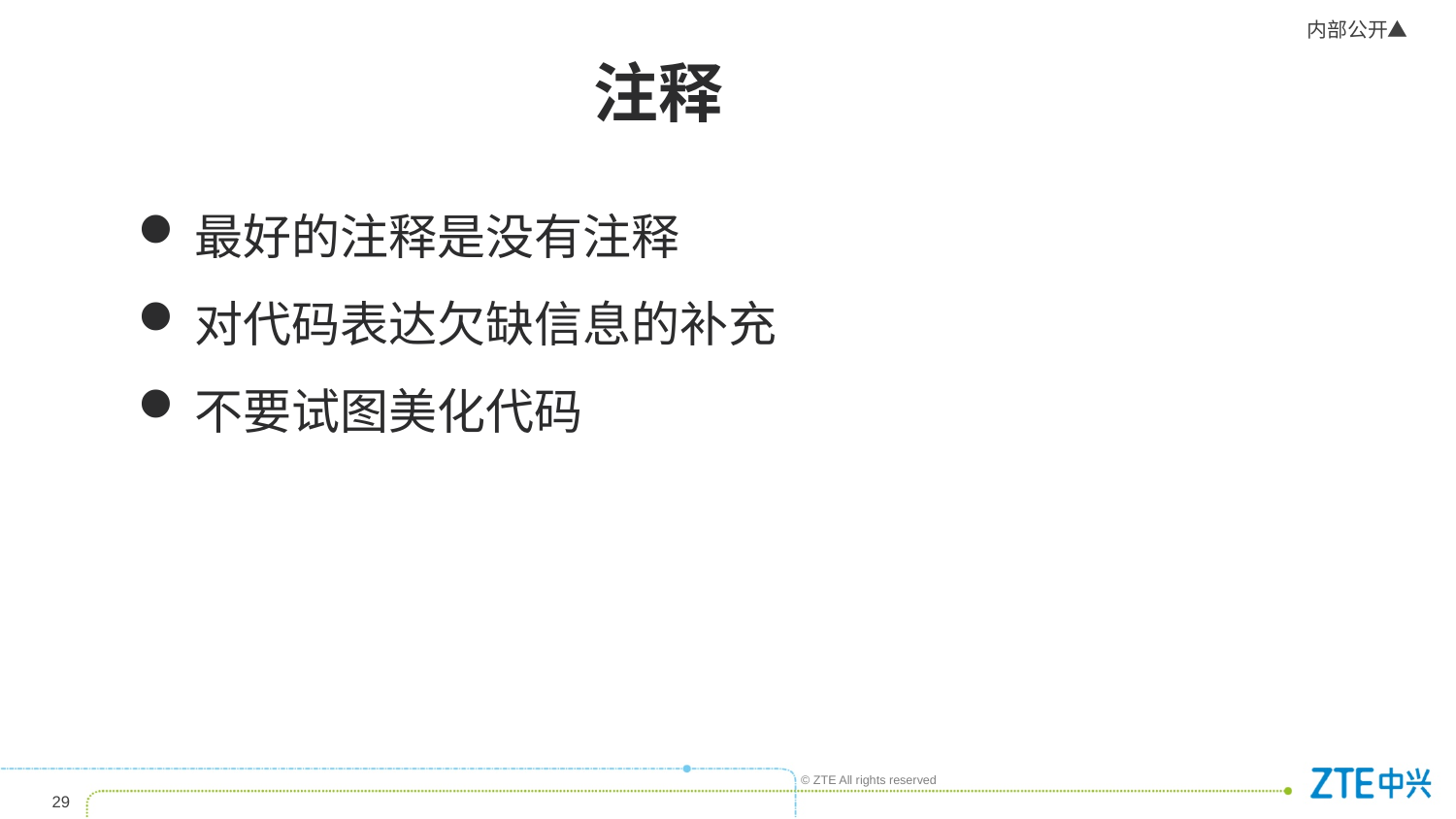

注释
最好的注释是没有注释
对代码表达欠缺信息的补充
不要试图美化代码